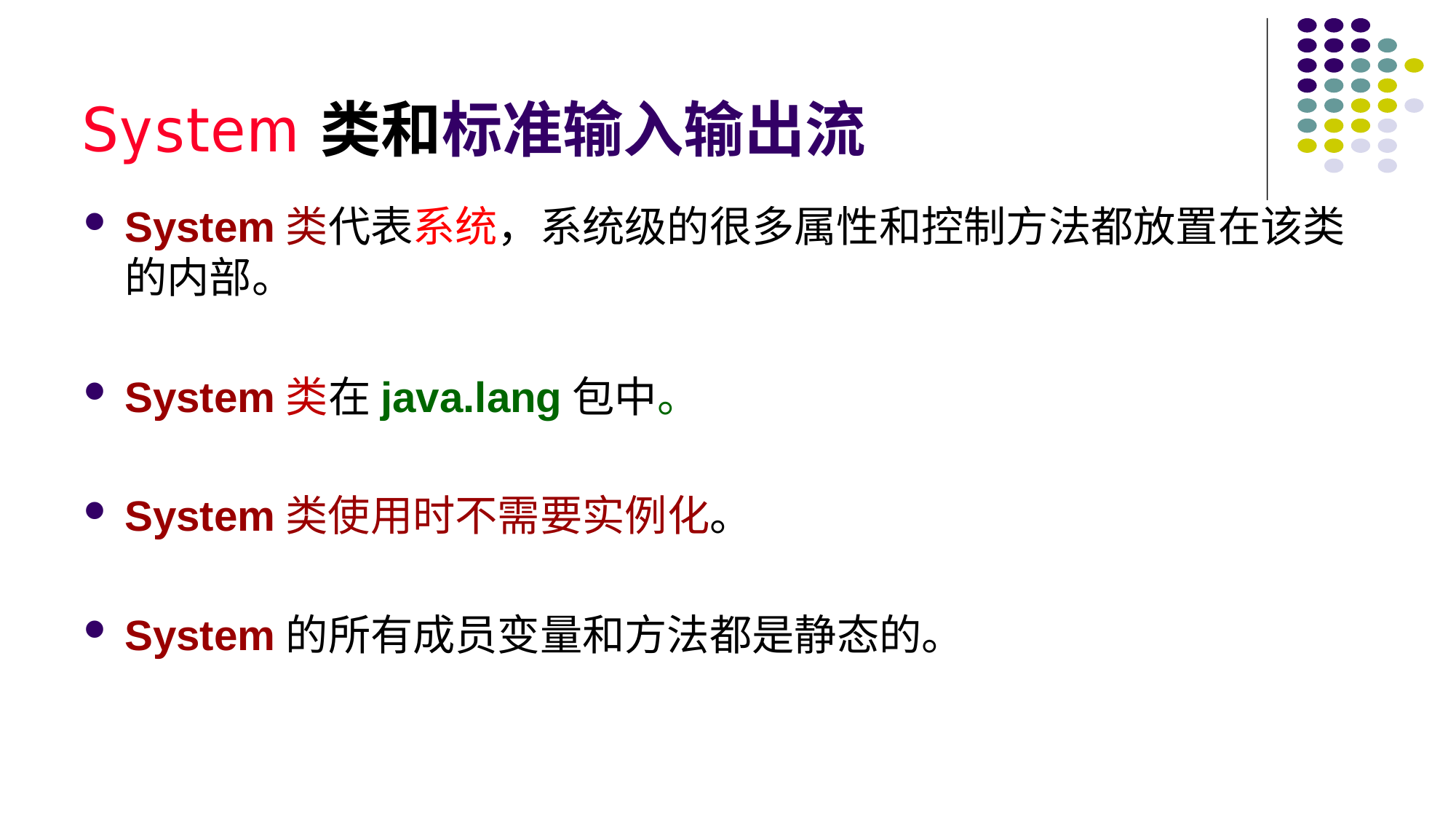

# System类和标准输入输出流
System类代表系统，系统级的很多属性和控制方法都放置在该类的内部。

System类在java.lang包中。

System类使用时不需要实例化。

System的所有成员变量和方法都是静态的。

27